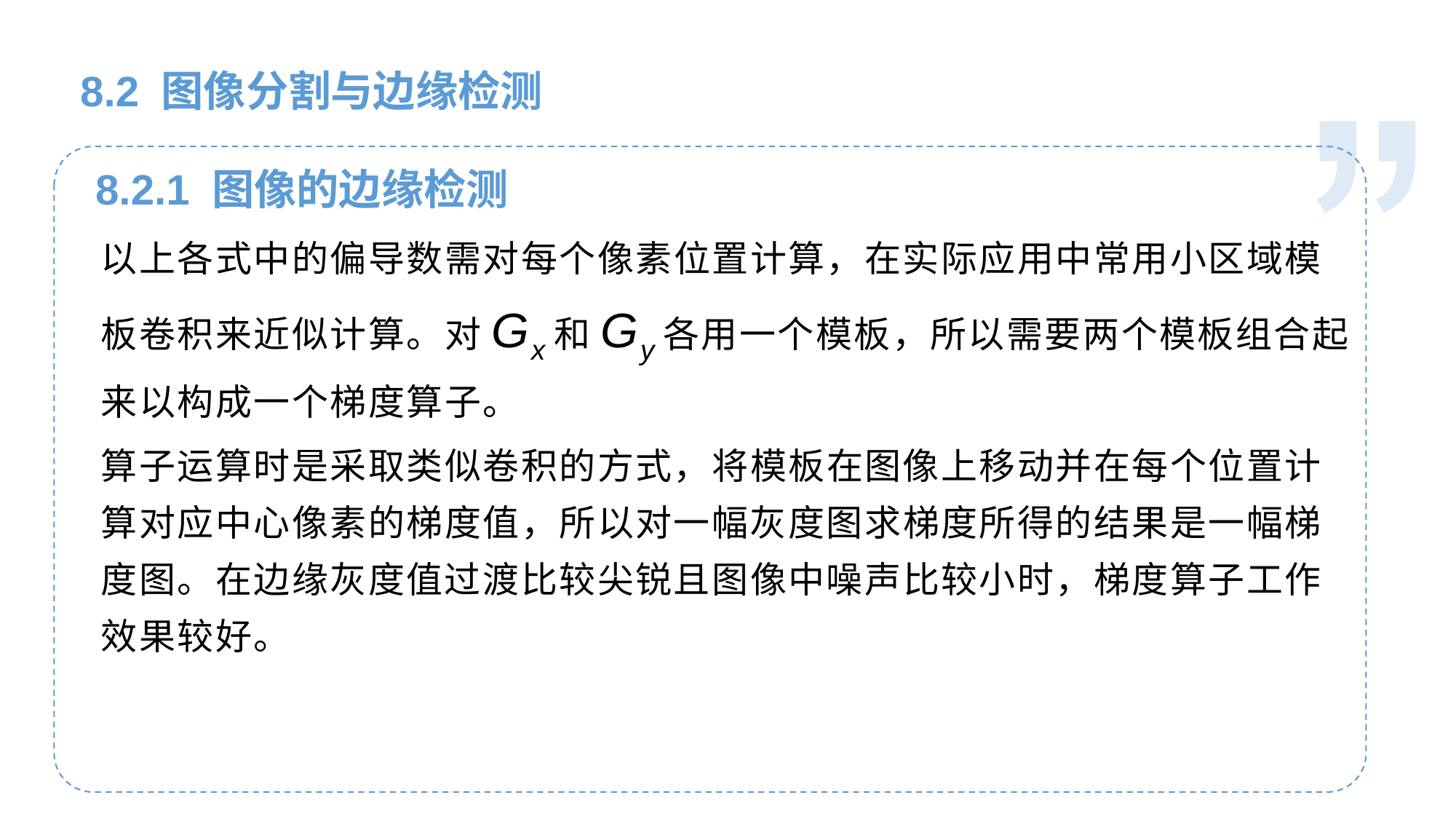

人工智能基础
8.2 图像分割与边缘检测

8.2.1 图像的边缘检测
以上各式中的偏导数需对每个像素位置计算，在实际应用中常用小区域模板卷积来近似计算。对Gx和Gy各用一个模板，所以需要两个模板组合起来以构成一个梯度算子。
算子运算时是采取类似卷积的方式，将模板在图像上移动并在每个位置计算对应中心像素的梯度值，所以对一幅灰度图求梯度所得的结果是一幅梯度图。在边缘灰度值过渡比较尖锐且图像中噪声比较小时，梯度算子工作效果较好。